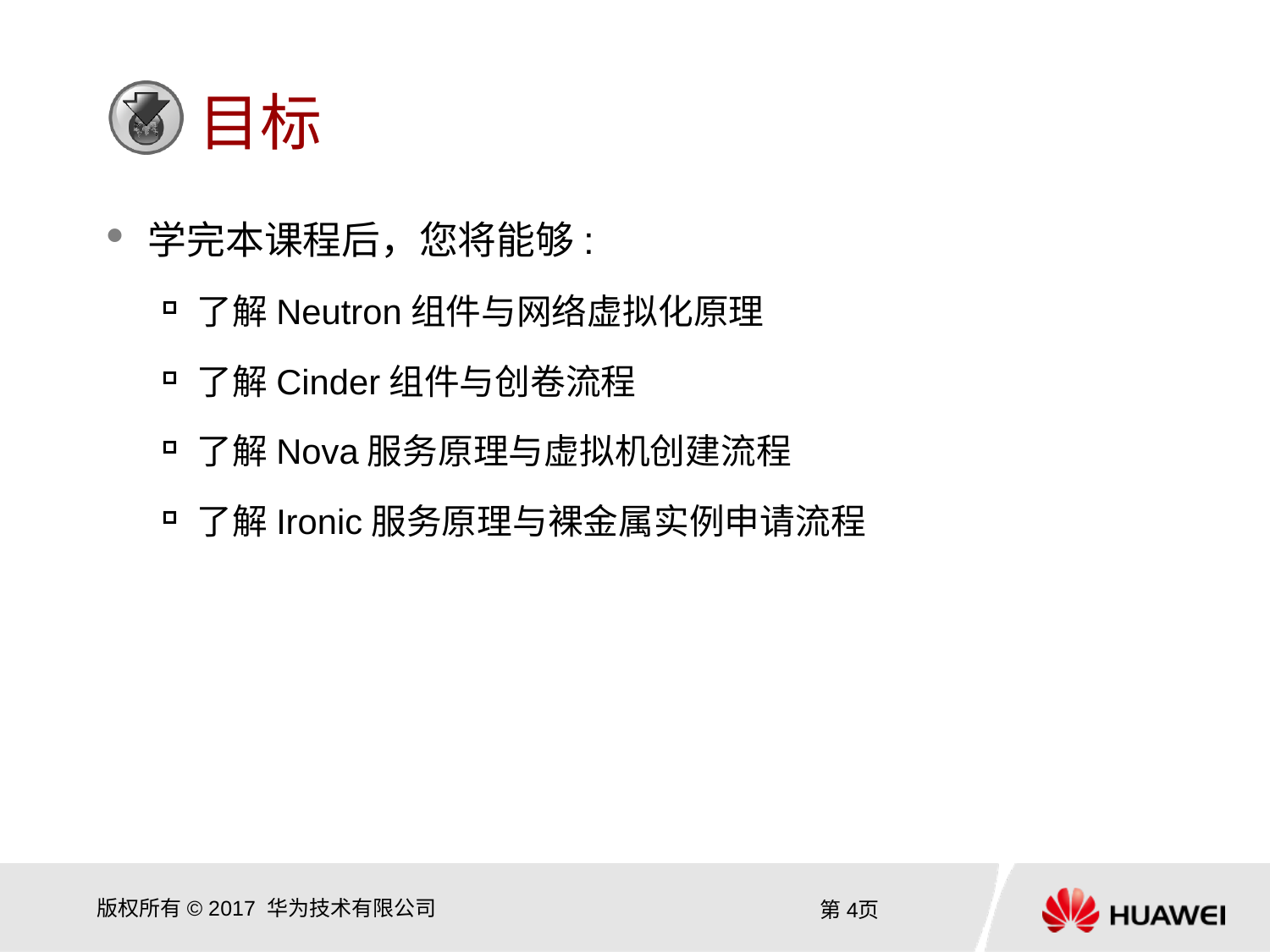

学完本课程后，您将能够:
了解Neutron组件与网络虚拟化原理
了解Cinder组件与创卷流程
了解Nova服务原理与虚拟机创建流程
了解Ironic服务原理与裸金属实例申请流程